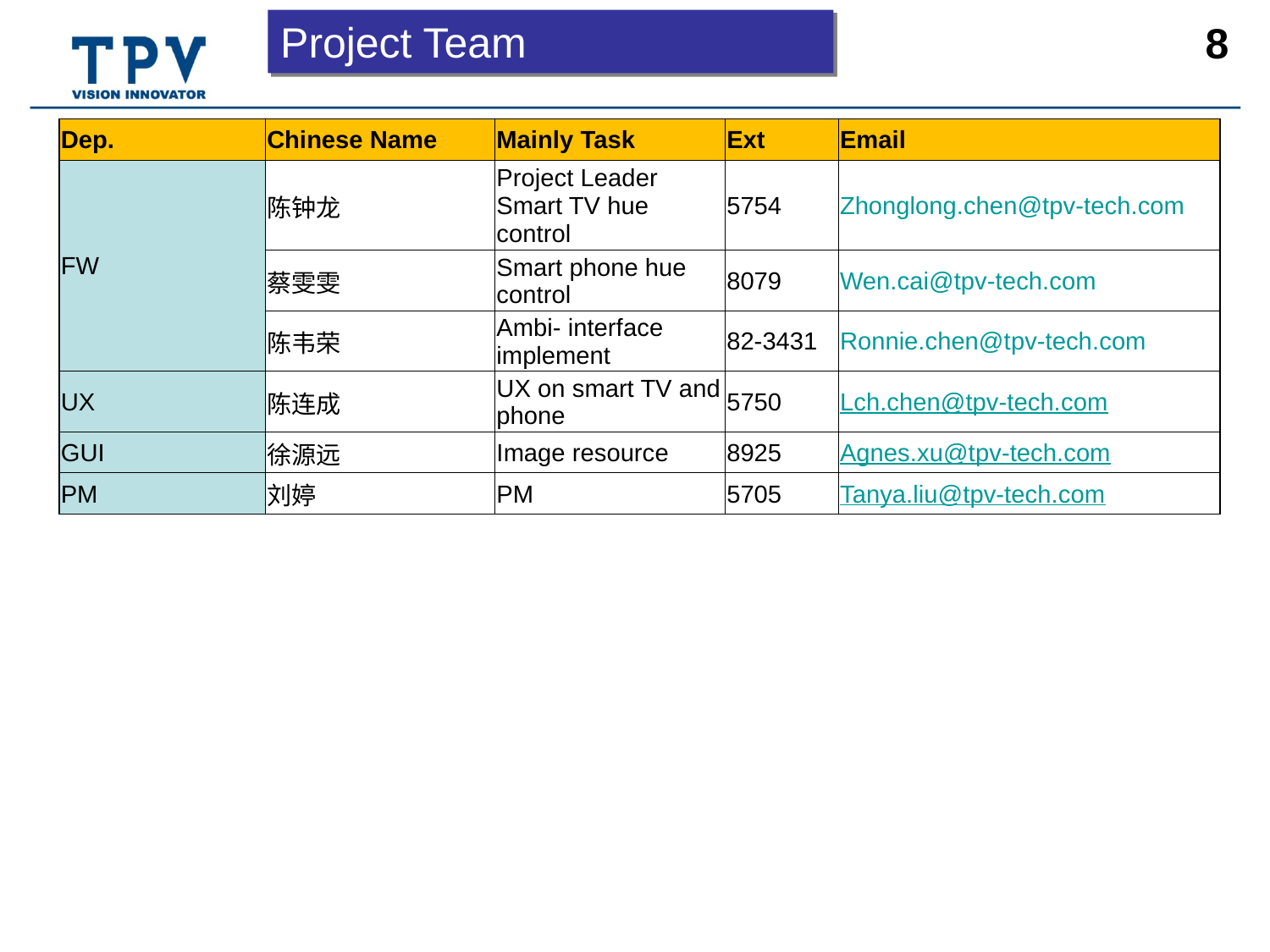

Project Team
| Dep. | Chinese Name | Mainly Task | Ext | Email |
| --- | --- | --- | --- | --- |
| FW | 陈钟龙 | Project Leader Smart TV hue control | 5754 | Zhonglong.chen@tpv-tech.com |
|  | 蔡雯雯 | Smart phone hue control | 8079 | Wen.cai@tpv-tech.com |
|  | 陈韦荣 | Ambi- interface implement | 82-3431 | Ronnie.chen@tpv-tech.com |
| UX | 陈连成 | UX on smart TV and phone | 5750 | Lch.chen@tpv-tech.com |
| GUI | 徐源远 | Image resource | 8925 | Agnes.xu@tpv-tech.com |
| PM | 刘婷 | PM | 5705 | Tanya.liu@tpv-tech.com |